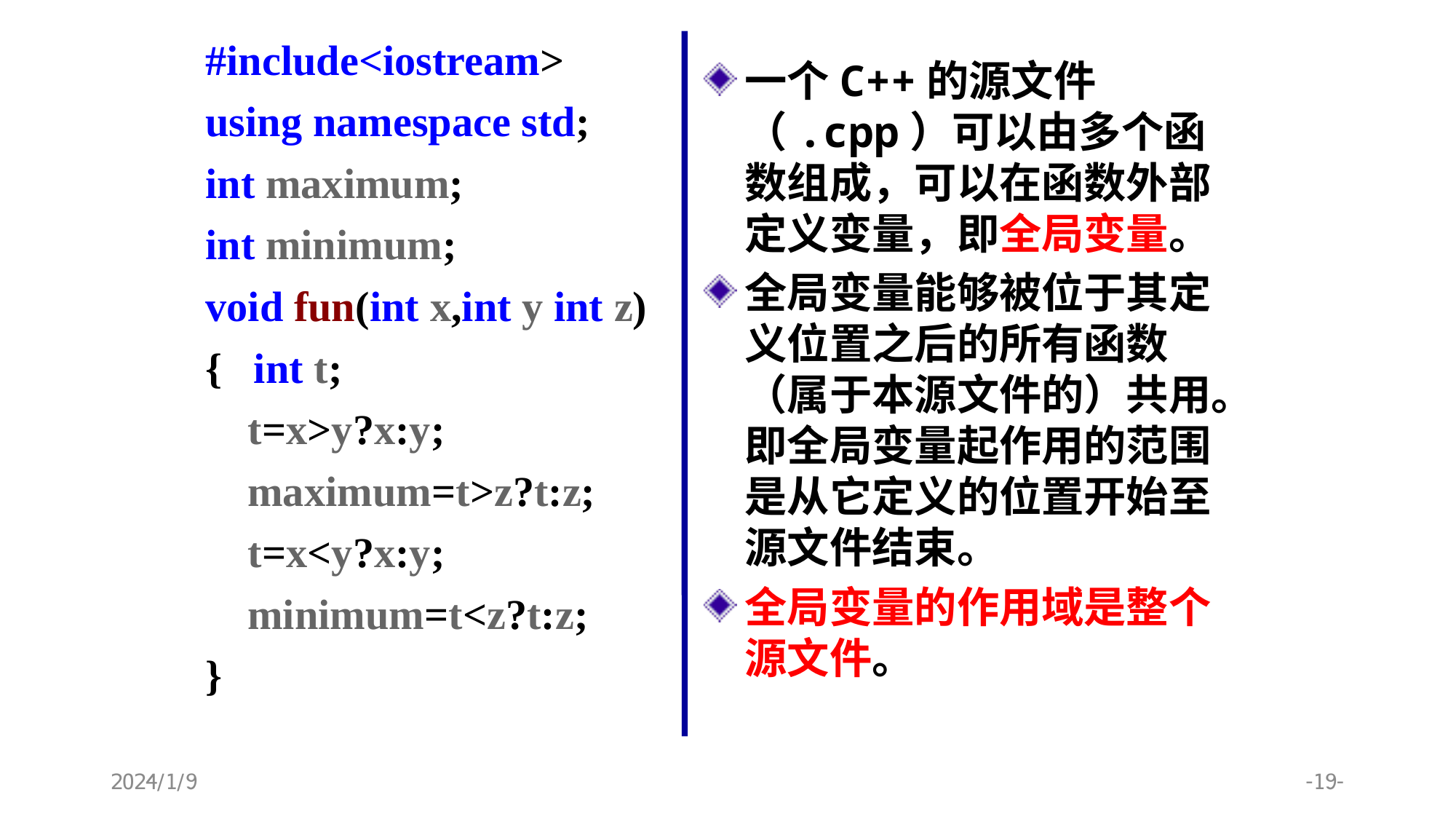

#include<iostream>
using namespace std;
int maximum;
int minimum;
void fun(int x,int y int z)
{   int t;
    t=x>y?x:y;
    maximum=t>z?t:z;
    t=x<y?x:y;
    minimum=t<z?t:z;
}

一个C++的源文件（.cpp）可以由多个函数组成，可以在函数外部定义变量，即全局变量。
全局变量能够被位于其定义位置之后的所有函数（属于本源文件的）共用。即全局变量起作用的范围是从它定义的位置开始至源文件结束。
全局变量的作用域是整个源文件。
2024/1/9
-19-